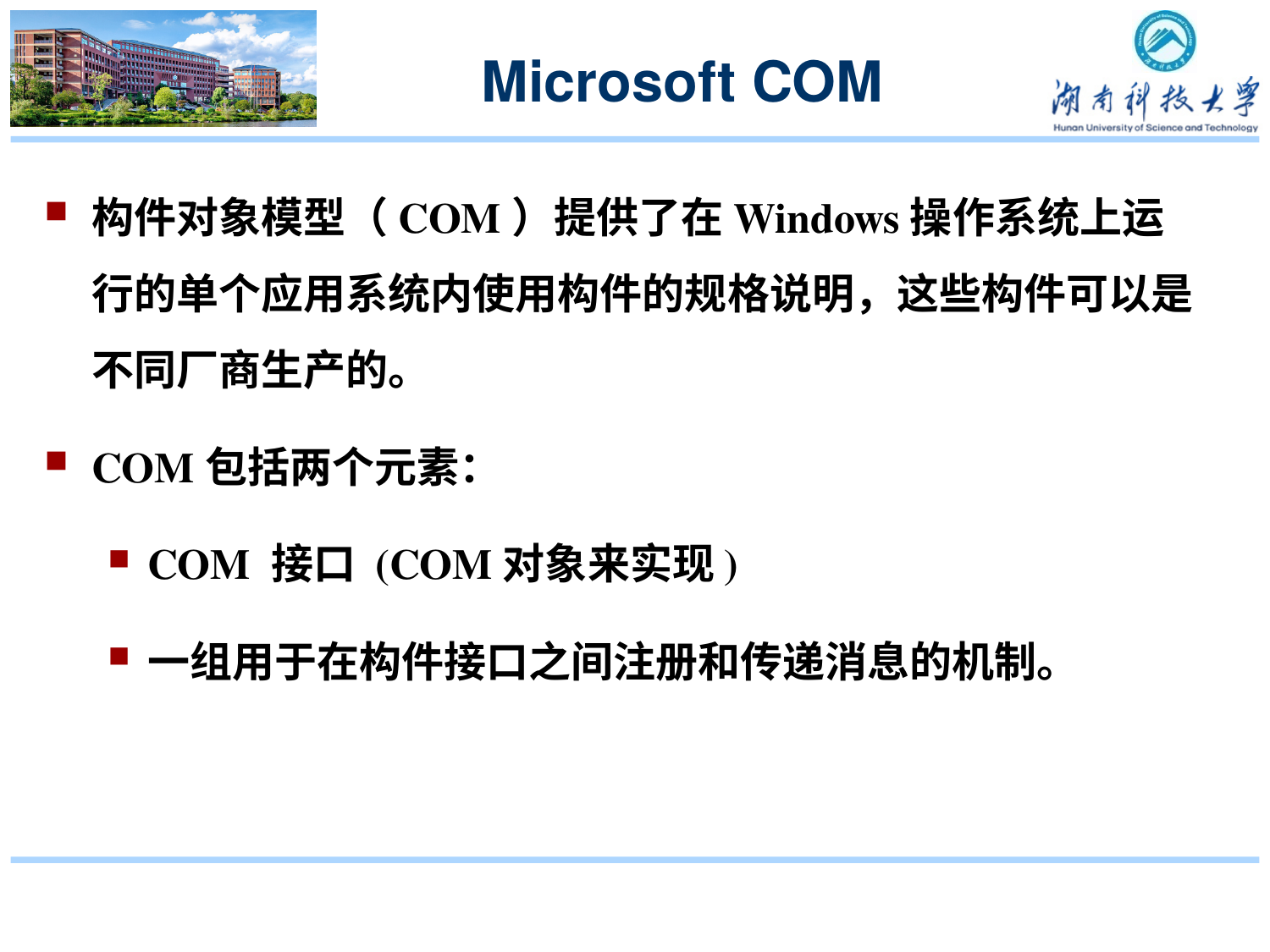

# Microsoft COM
构件对象模型（COM）提供了在Windows操作系统上运行的单个应用系统内使用构件的规格说明，这些构件可以是不同厂商生产的。
COM包括两个元素：
COM 接口 (COM对象来实现)
一组用于在构件接口之间注册和传递消息的机制。
33